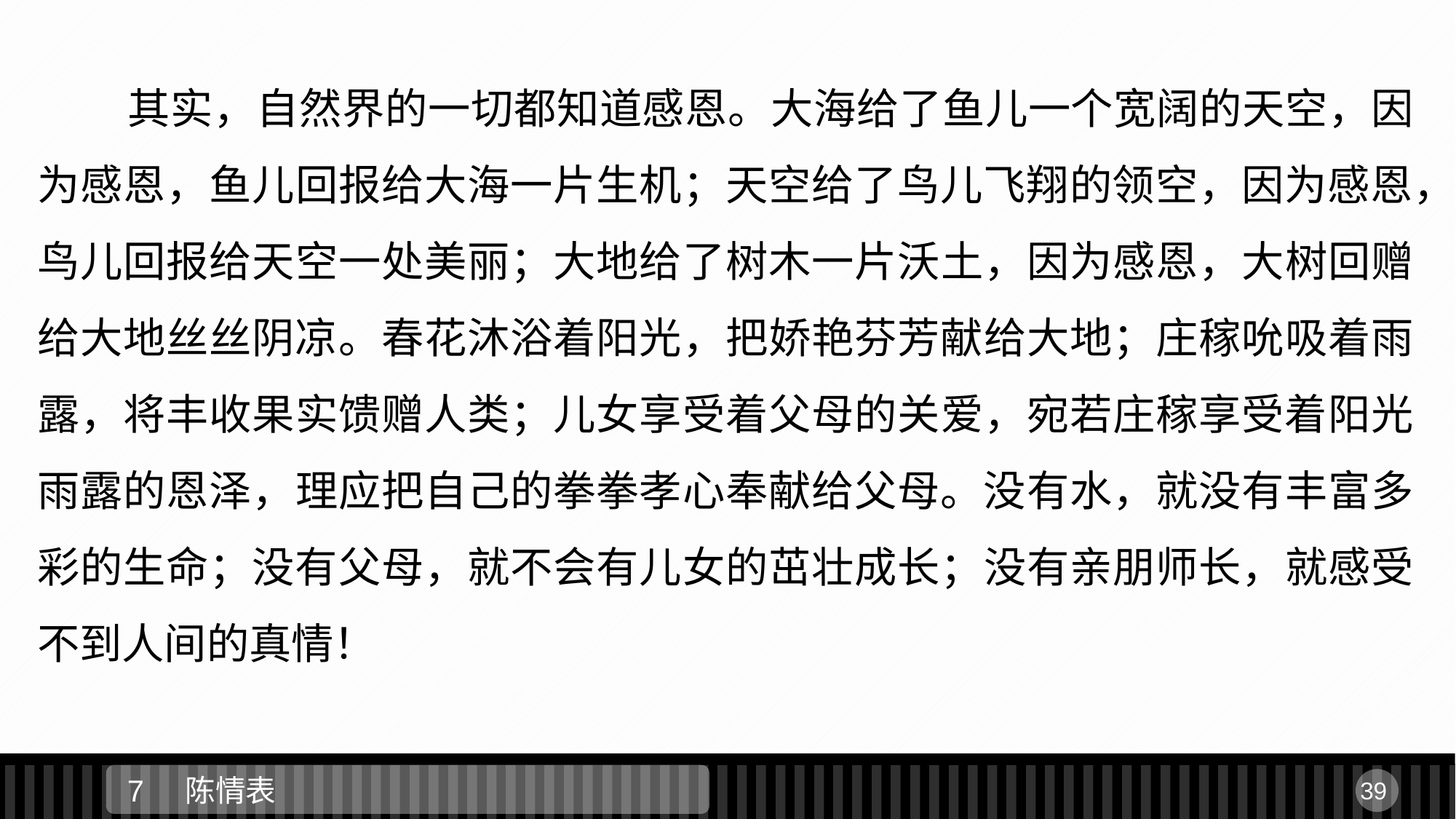

其实，自然界的一切都知道感恩。大海给了鱼儿一个宽阔的天空，因为感恩，鱼儿回报给大海一片生机；天空给了鸟儿飞翔的领空，因为感恩，鸟儿回报给天空一处美丽；大地给了树木一片沃土，因为感恩，大树回赠给大地丝丝阴凉。春花沐浴着阳光，把娇艳芬芳献给大地；庄稼吮吸着雨露，将丰收果实馈赠人类；儿女享受着父母的关爱，宛若庄稼享受着阳光雨露的恩泽，理应把自己的拳拳孝心奉献给父母。没有水，就没有丰富多彩的生命；没有父母，就不会有儿女的茁壮成长；没有亲朋师长，就感受不到人间的真情！